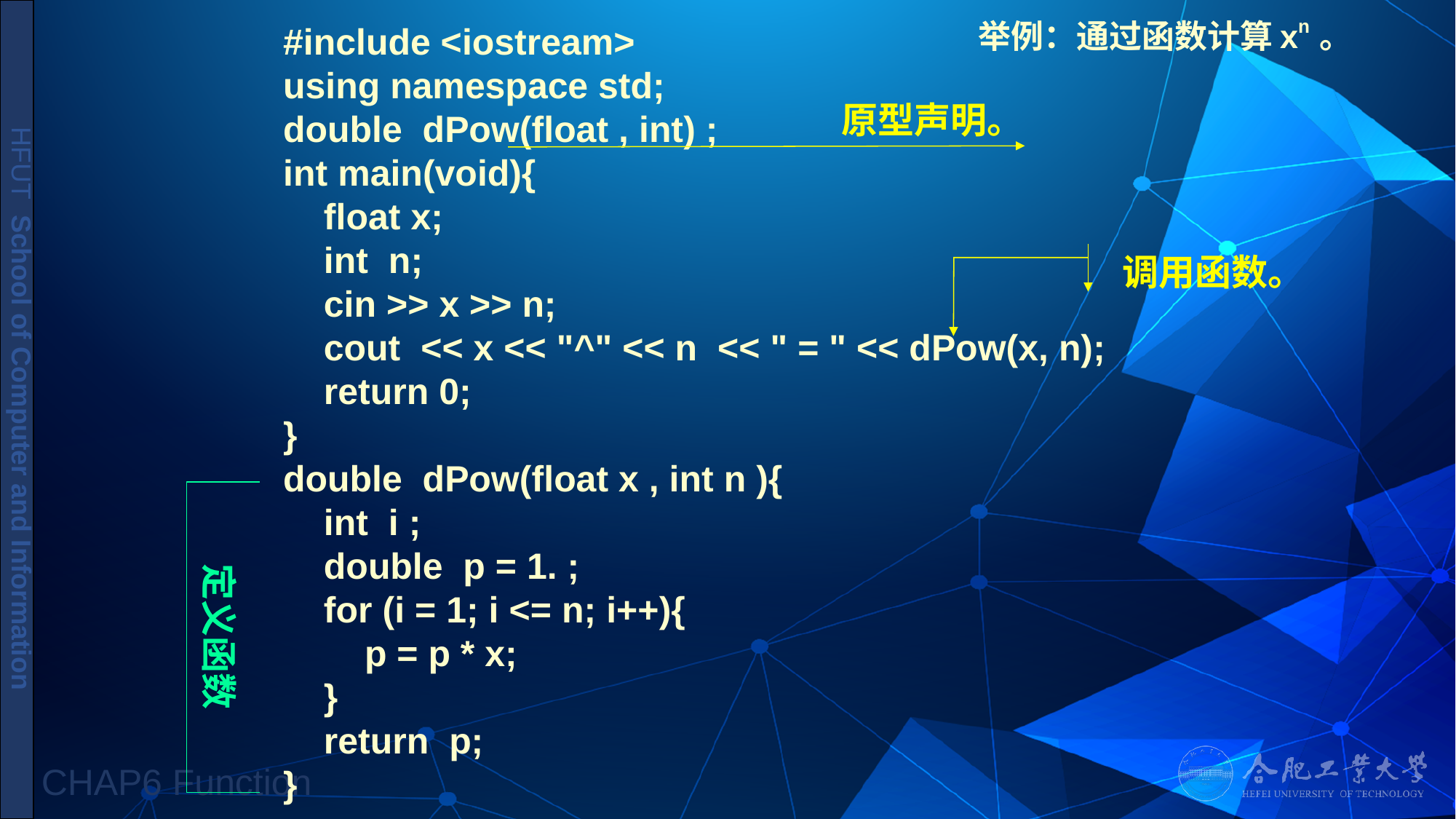

#include <iostream>
using namespace std;
double  dPow(float , int) ;
int main(void){
    float x;
    int  n;
    cin >> x >> n;
    cout  << x << "^" << n  << " = " << dPow(x, n);
    return 0;
}
double  dPow(float x , int n ){
    int  i ;
    double  p = 1. ;
    for (i = 1; i <= n; i++){
        p = p * x;
    }
    return  p;
}

# 举例：通过函数计算xn 。
原型声明。
调用函数。

定义函数